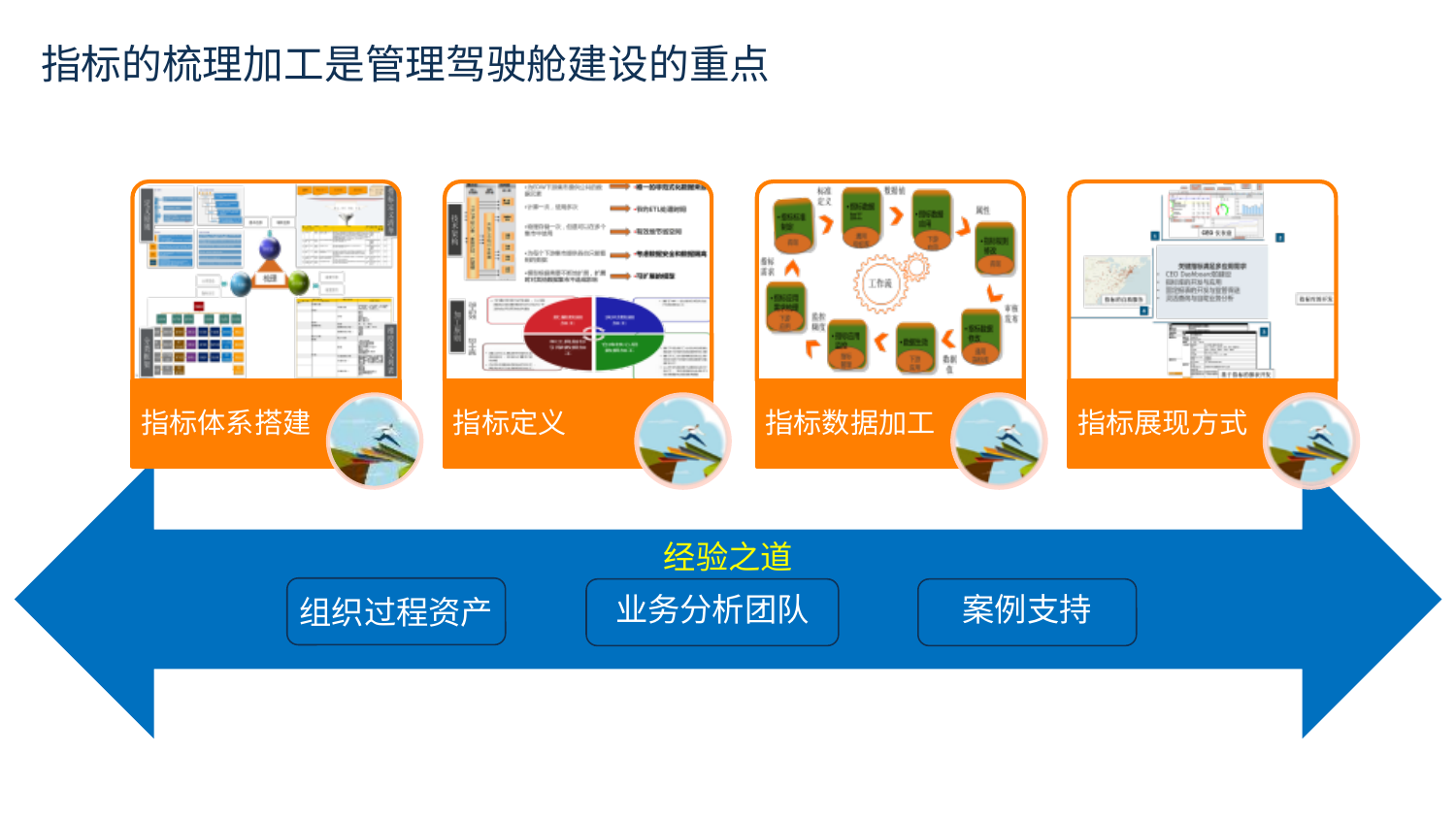

指标体系搭建
指标定义
指标数据加工
指标展现方式
指标的梳理加工是管理驾驶舱建设的重点
经验之道
组织过程资产
业务分析团队
案例支持